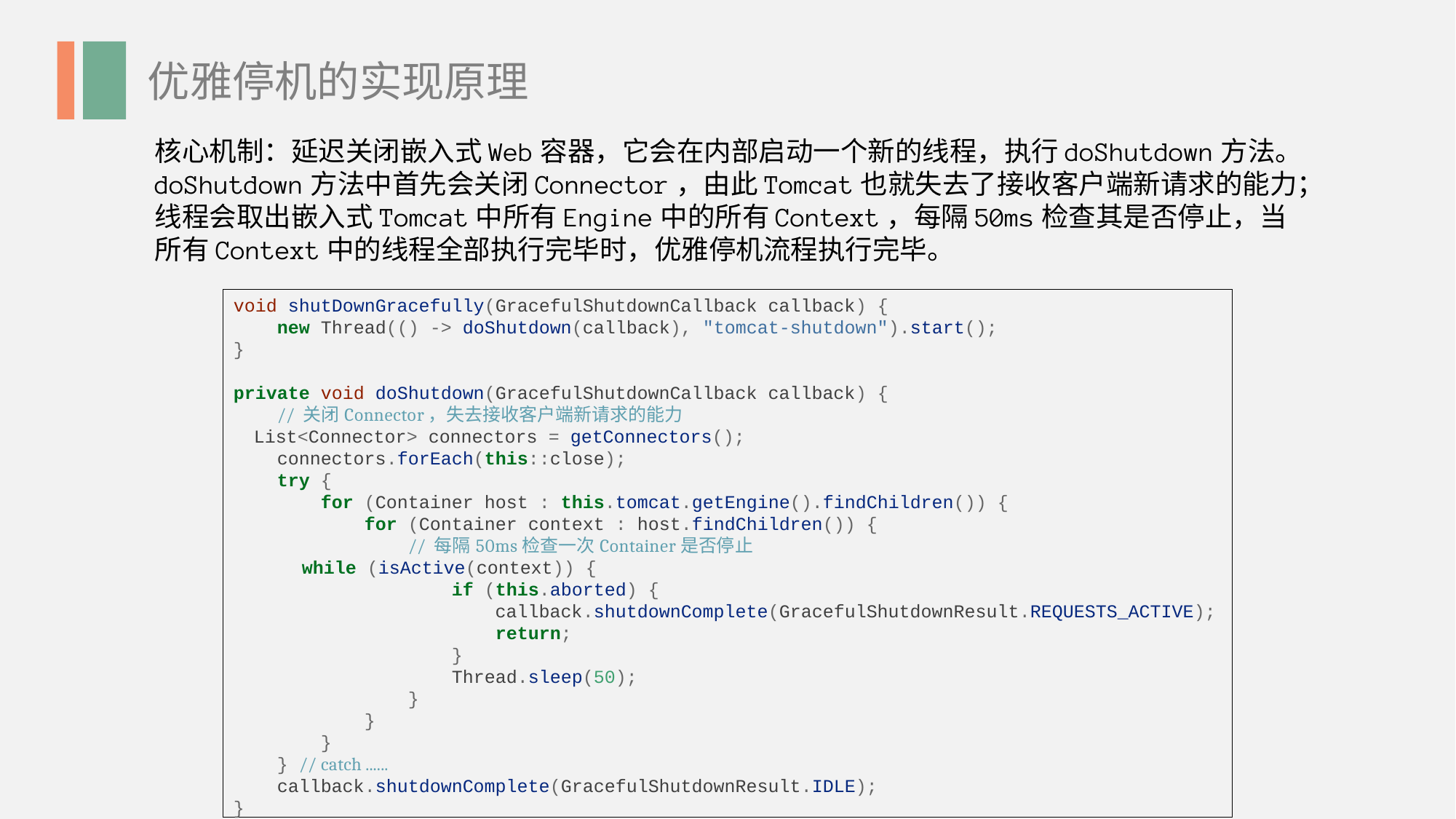

优雅停机的实现原理
核心机制：延迟关闭嵌入式Web容器，它会在内部启动一个新的线程，执行doShutdown方法。
doShutdown方法中首先会关闭Connector，由此Tomcat也就失去了接收客户端新请求的能力；
线程会取出嵌入式Tomcat中所有Engine中的所有Context，每隔50ms检查其是否停止，当所有Context中的线程全部执行完毕时，优雅停机流程执行完毕。
void shutDownGracefully(GracefulShutdownCallback callback) {
    new Thread(() -> doShutdown(callback), "tomcat-shutdown").start();
}
private void doShutdown(GracefulShutdownCallback callback) {
    // 关闭Connector，失去接收客户端新请求的能力
    List<Connector> connectors = getConnectors();
    connectors.forEach(this::close);
    try {
        for (Container host : this.tomcat.getEngine().findChildren()) {
            for (Container context : host.findChildren()) {
                // 每隔50ms检查一次Container是否停止
                while (isActive(context)) {
                    if (this.aborted) {
                        callback.shutdownComplete(GracefulShutdownResult.REQUESTS_ACTIVE);
                        return;
                    }
                    Thread.sleep(50);
                }
            }
        }
    } // catch ......
    callback.shutdownComplete(GracefulShutdownResult.IDLE);
}